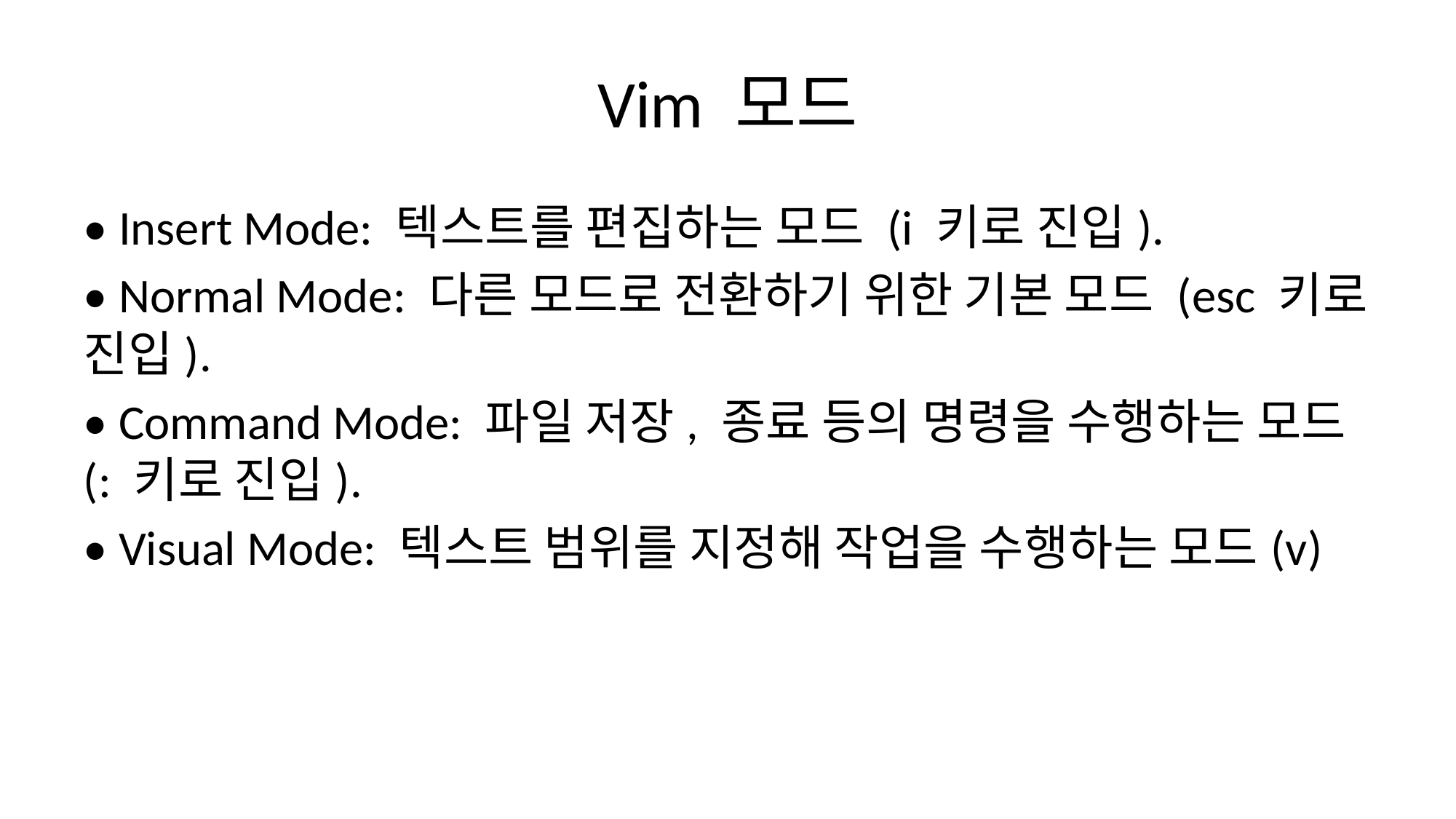

# Vim 모드
• Insert Mode: 텍스트를 편집하는 모드 (i 키로 진입).
• Normal Mode: 다른 모드로 전환하기 위한 기본 모드 (esc 키로 진입).
• Command Mode: 파일 저장, 종료 등의 명령을 수행하는 모드 (: 키로 진입).
• Visual Mode: 텍스트 범위를 지정해 작업을 수행하는 모드(v)